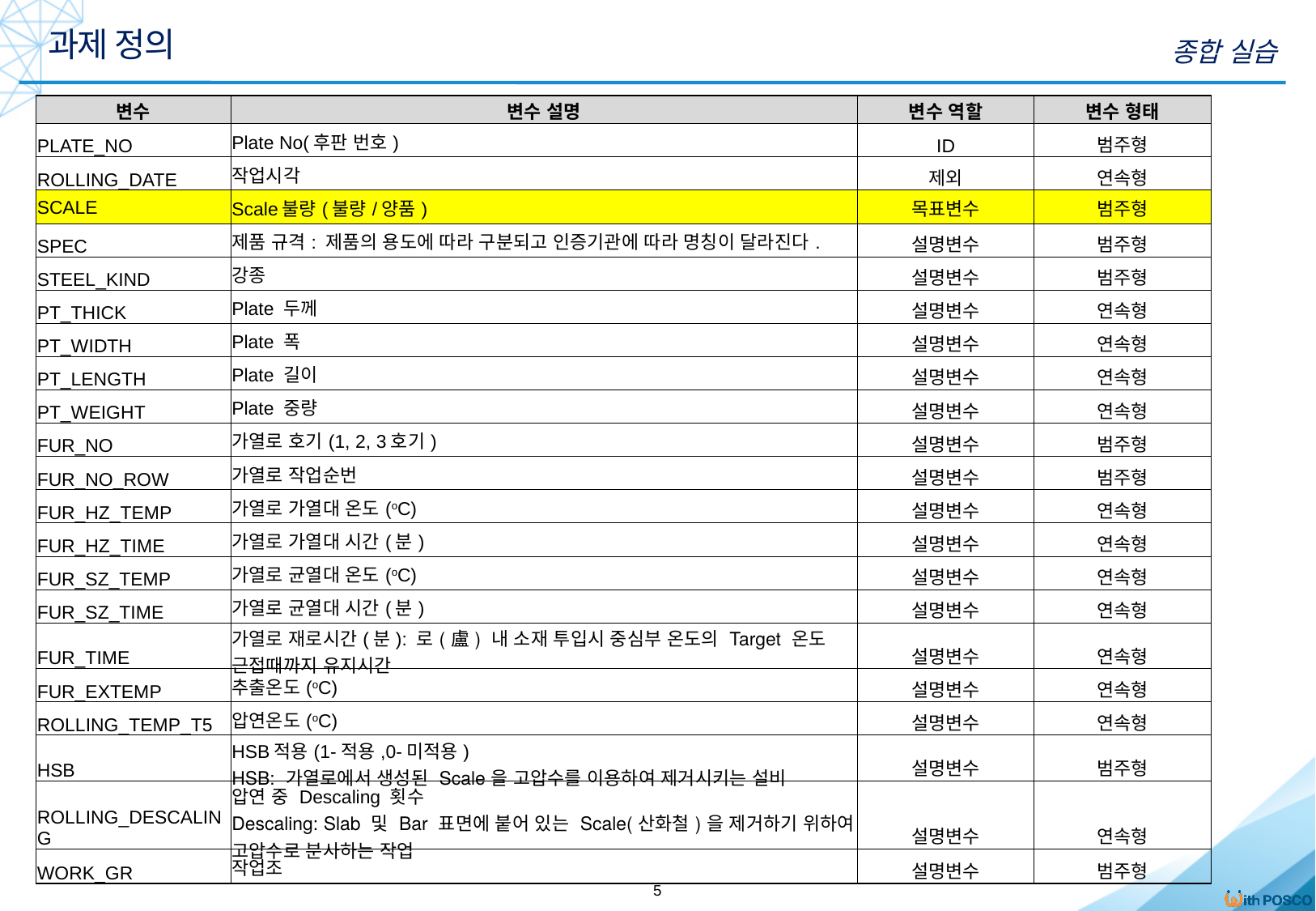

과제 정의
종합 실습
| 변수 | 변수 설명 | 변수 역할 | 변수 형태 |
| --- | --- | --- | --- |
| PLATE\_NO | Plate No(후판 번호) | ID | 범주형 |
| ROLLING\_DATE | 작업시각 | 제외 | 연속형 |
| SCALE | Scale불량(불량/양품) | 목표변수 | 범주형 |
| SPEC | 제품 규격: 제품의 용도에 따라 구분되고 인증기관에 따라 명칭이 달라진다. | 설명변수 | 범주형 |
| STEEL\_KIND | 강종 | 설명변수 | 범주형 |
| PT\_THICK | Plate 두께 | 설명변수 | 연속형 |
| PT\_WIDTH | Plate 폭 | 설명변수 | 연속형 |
| PT\_LENGTH | Plate 길이 | 설명변수 | 연속형 |
| PT\_WEIGHT | Plate 중량 | 설명변수 | 연속형 |
| FUR\_NO | 가열로 호기(1, 2, 3호기) | 설명변수 | 범주형 |
| FUR\_NO\_ROW | 가열로 작업순번 | 설명변수 | 범주형 |
| FUR\_HZ\_TEMP | 가열로 가열대 온도(oC) | 설명변수 | 연속형 |
| FUR\_HZ\_TIME | 가열로 가열대 시간(분) | 설명변수 | 연속형 |
| FUR\_SZ\_TEMP | 가열로 균열대 온도(oC) | 설명변수 | 연속형 |
| FUR\_SZ\_TIME | 가열로 균열대 시간(분) | 설명변수 | 연속형 |
| FUR\_TIME | 가열로 재로시간(분): 로(盧) 내 소재 투입시 중심부 온도의 Target 온도 근접때까지 유지시간 | 설명변수 | 연속형 |
| FUR\_EXTEMP | 추출온도(oC) | 설명변수 | 연속형 |
| ROLLING\_TEMP\_T5 | 압연온도(oC) | 설명변수 | 연속형 |
| HSB | HSB적용(1-적용,0-미적용) HSB: 가열로에서 생성된 Scale을 고압수를 이용하여 제거시키는 설비 | 설명변수 | 범주형 |
| ROLLING\_DESCALING | 압연 중 Descaling 횟수 Descaling: Slab 및 Bar 표면에 붙어 있는 Scale(산화철)을 제거하기 위하여 고압수로 분사하는 작업 | 설명변수 | 연속형 |
| WORK\_GR | 작업조 | 설명변수 | 범주형 |